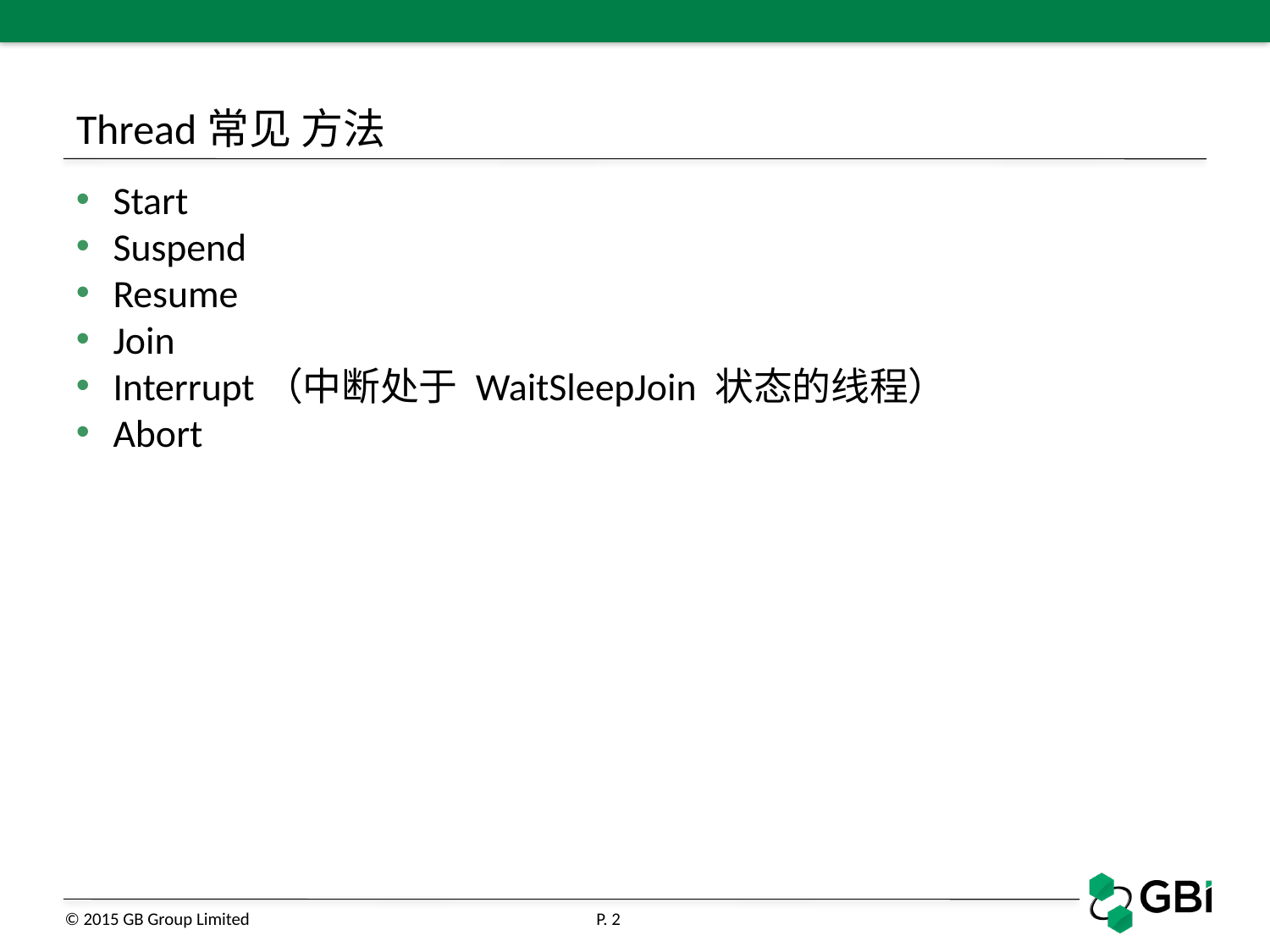

# Thread常见 方法
Start
Suspend
Resume
Join
Interrupt（中断处于 WaitSleepJoin 状态的线程）
Abort